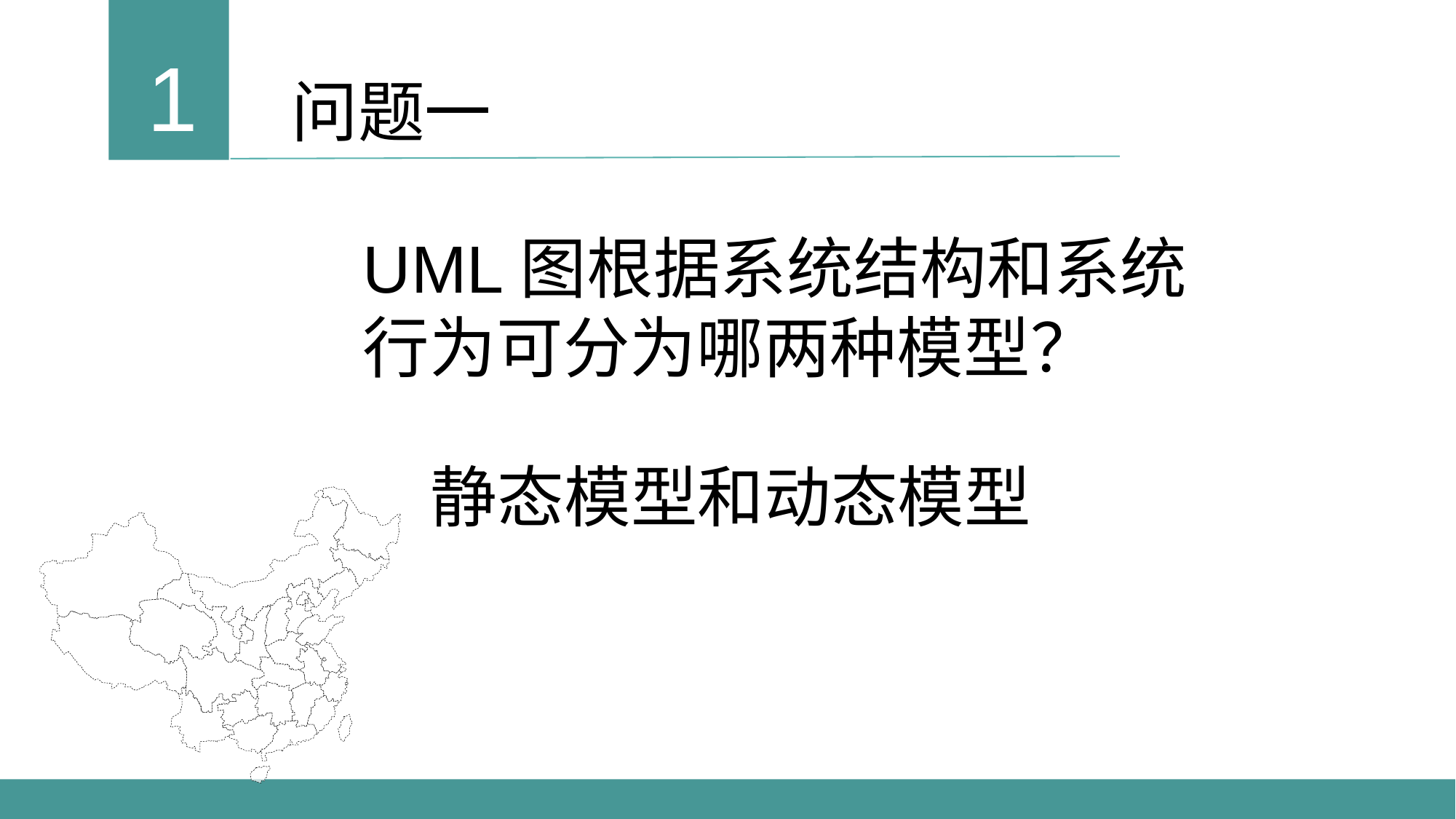

1
问题一

UML图根据系统结构和系统行为可分为哪两种模型？
静态模型和动态模型